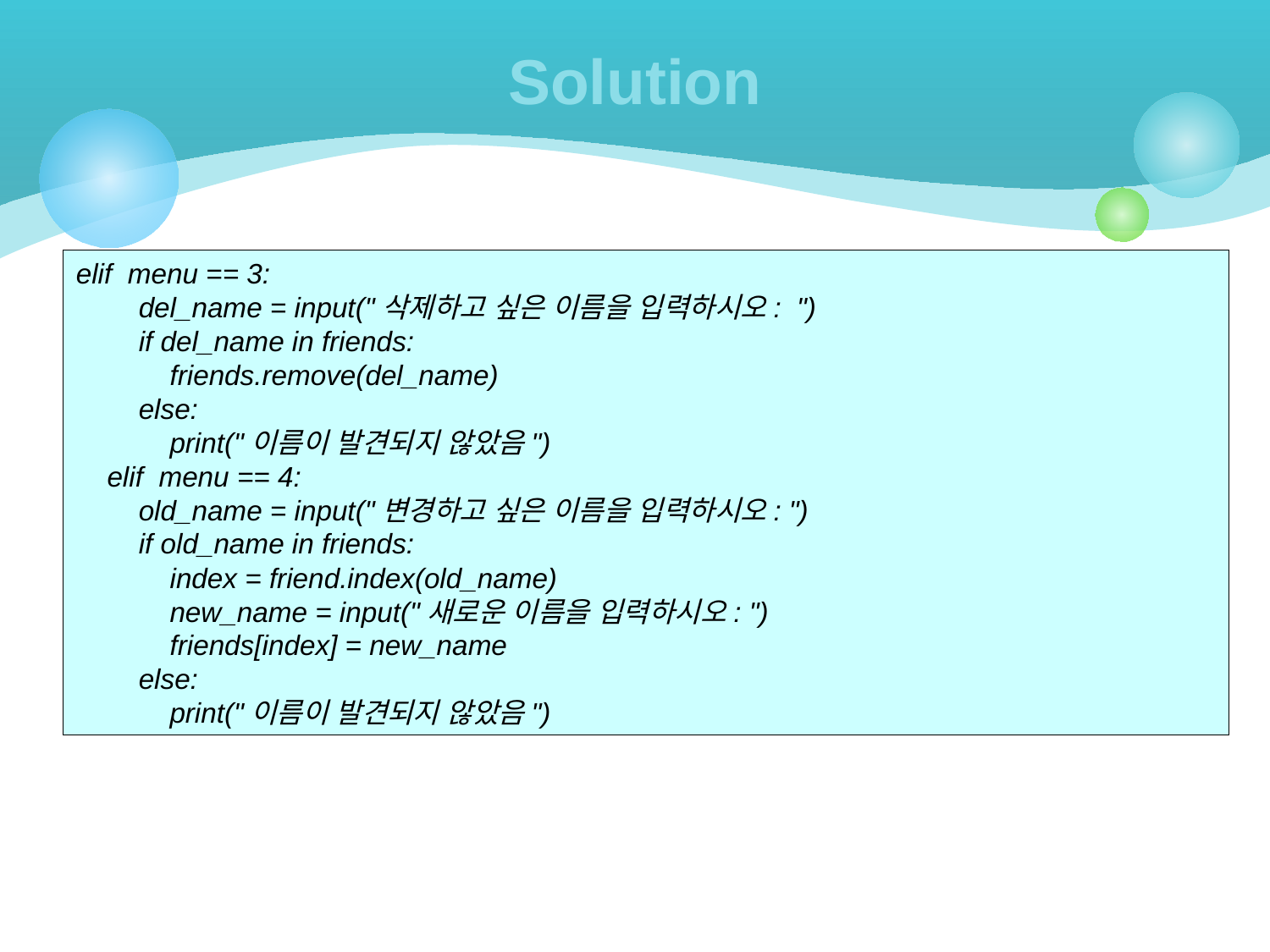

# Solution
elif  menu == 3:
        del_name = input("삭제하고 싶은 이름을 입력하시오:  ")
        if del_name in friends:
            friends.remove(del_name)
        else:
            print("이름이 발견되지 않았음")
    elif  menu == 4:
        old_name = input("변경하고 싶은 이름을 입력하시오: ")
        if old_name in friends:
            index = friend.index(old_name)
            new_name = input("새로운 이름을 입력하시오: ")
            friends[index] = new_name
        else:
            print("이름이 발견되지 않았음")